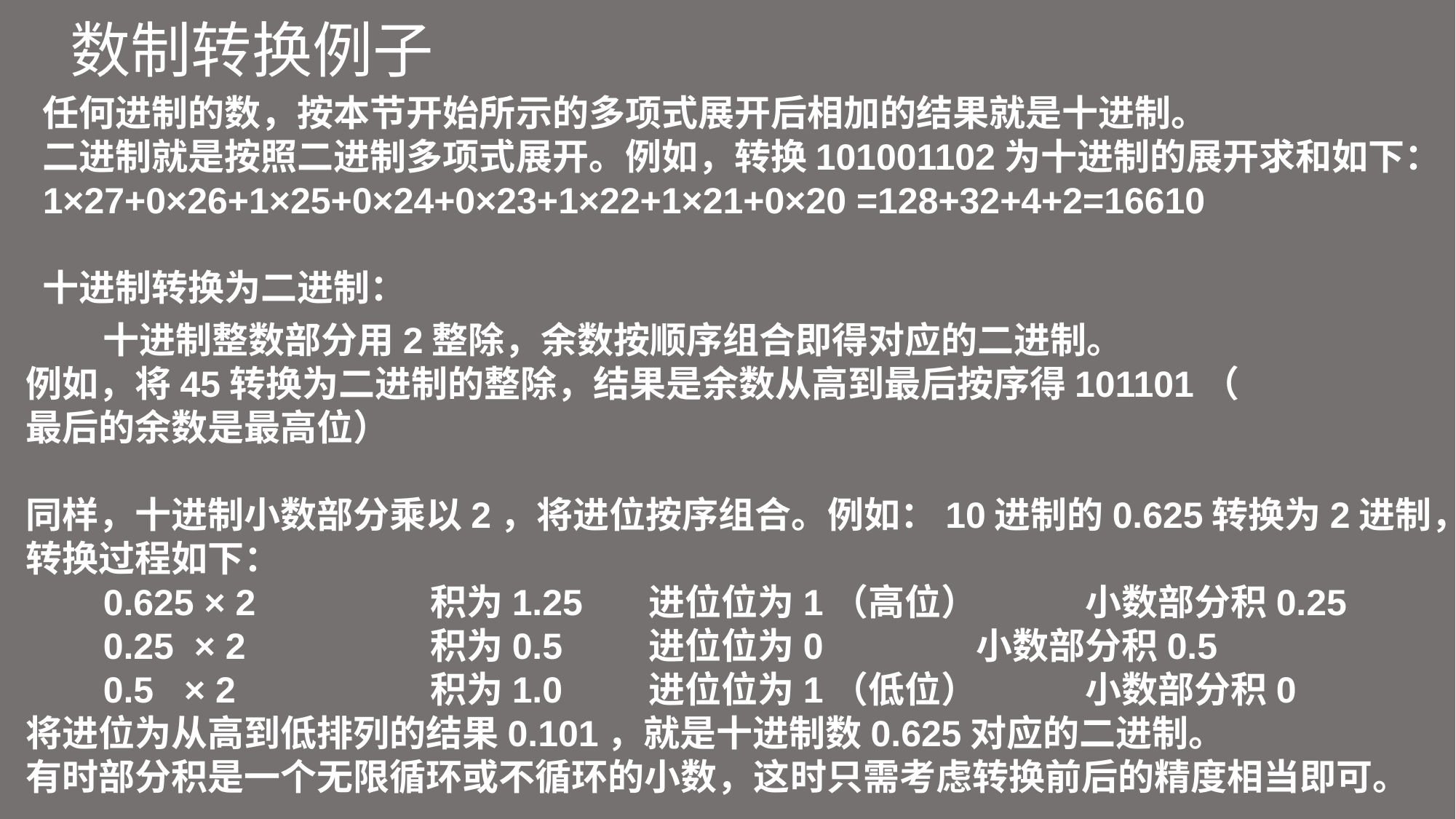

数制转换例子
任何进制的数，按本节开始所示的多项式展开后相加的结果就是十进制。
二进制就是按照二进制多项式展开。例如，转换101001102为十进制的展开求和如下：
1×27+0×26+1×25+0×24+0×23+1×22+1×21+0×20 =128+32+4+2=16610

十进制转换为二进制：

	十进制整数部分用2整除，余数按顺序组合即得对应的二进制。
例如，将45转换为二进制的整除，结果是余数从高到最后按序得101101（
最后的余数是最高位）

同样，十进制小数部分乘以2，将进位按序组合。例如：10进制的0.625转换为2进制，
转换过程如下：
	0.625 × 2		积为1.25	进位位为1（高位）	小数部分积0.25
	0.25  × 2		积为0.5	进位位为0		小数部分积0.5
	0.5   × 2		积为1.0	进位位为1（低位）	小数部分积0
将进位为从高到低排列的结果0.101，就是十进制数0.625对应的二进制。
有时部分积是一个无限循环或不循环的小数，这时只需考虑转换前后的精度相当即可。